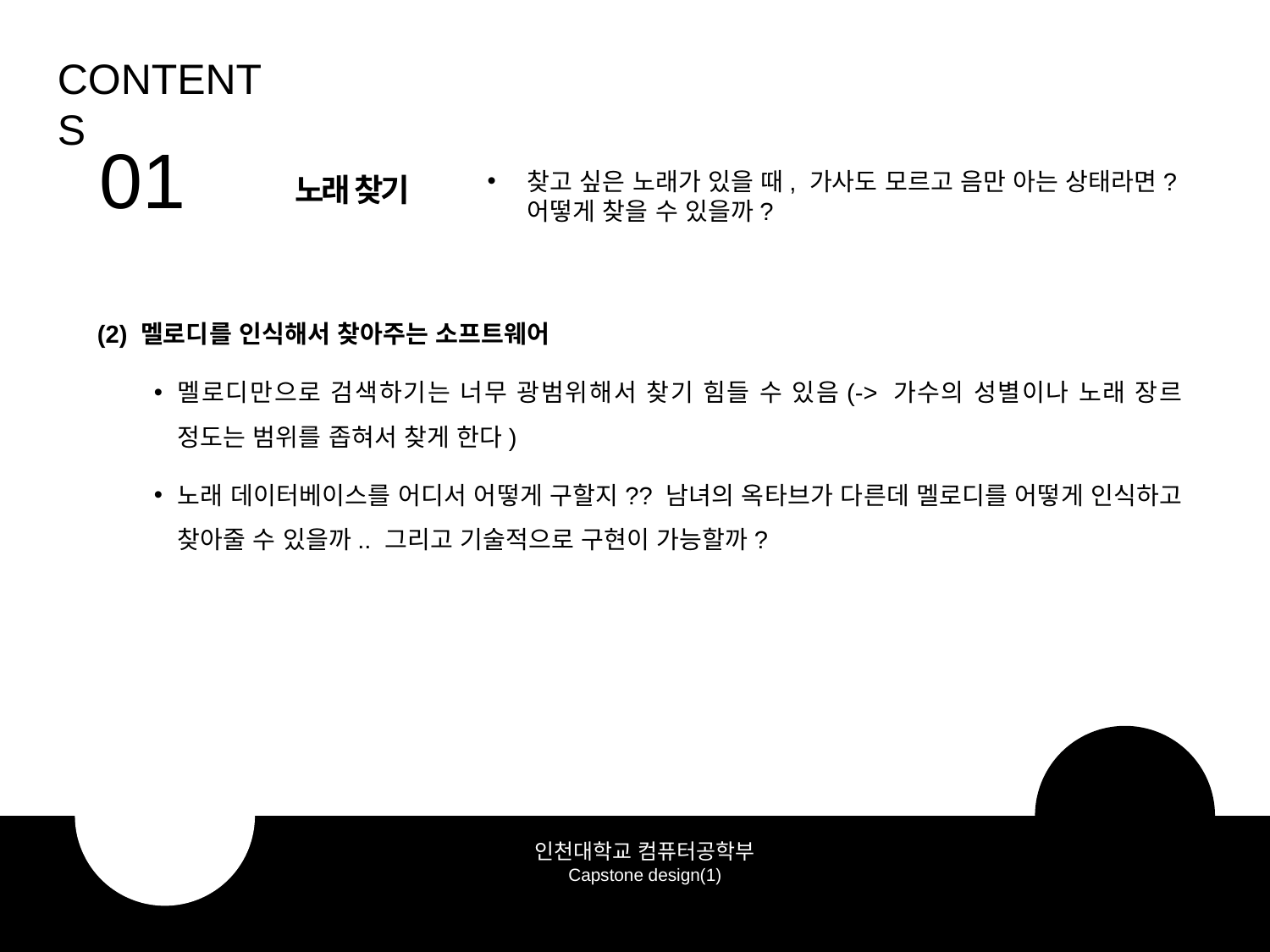

CONTENTS
01
찾고 싶은 노래가 있을 때, 가사도 모르고 음만 아는 상태라면? 어떻게 찾을 수 있을까?
노래 찾기
(2) 멜로디를 인식해서 찾아주는 소프트웨어
멜로디만으로 검색하기는 너무 광범위해서 찾기 힘들 수 있음(-> 가수의 성별이나 노래 장르 정도는 범위를 좁혀서 찾게 한다)
노래 데이터베이스를 어디서 어떻게 구할지?? 남녀의 옥타브가 다른데 멜로디를 어떻게 인식하고 찾아줄 수 있을까.. 그리고 기술적으로 구현이 가능할까?

인천대학교 컴퓨터공학부
Capstone design(1)